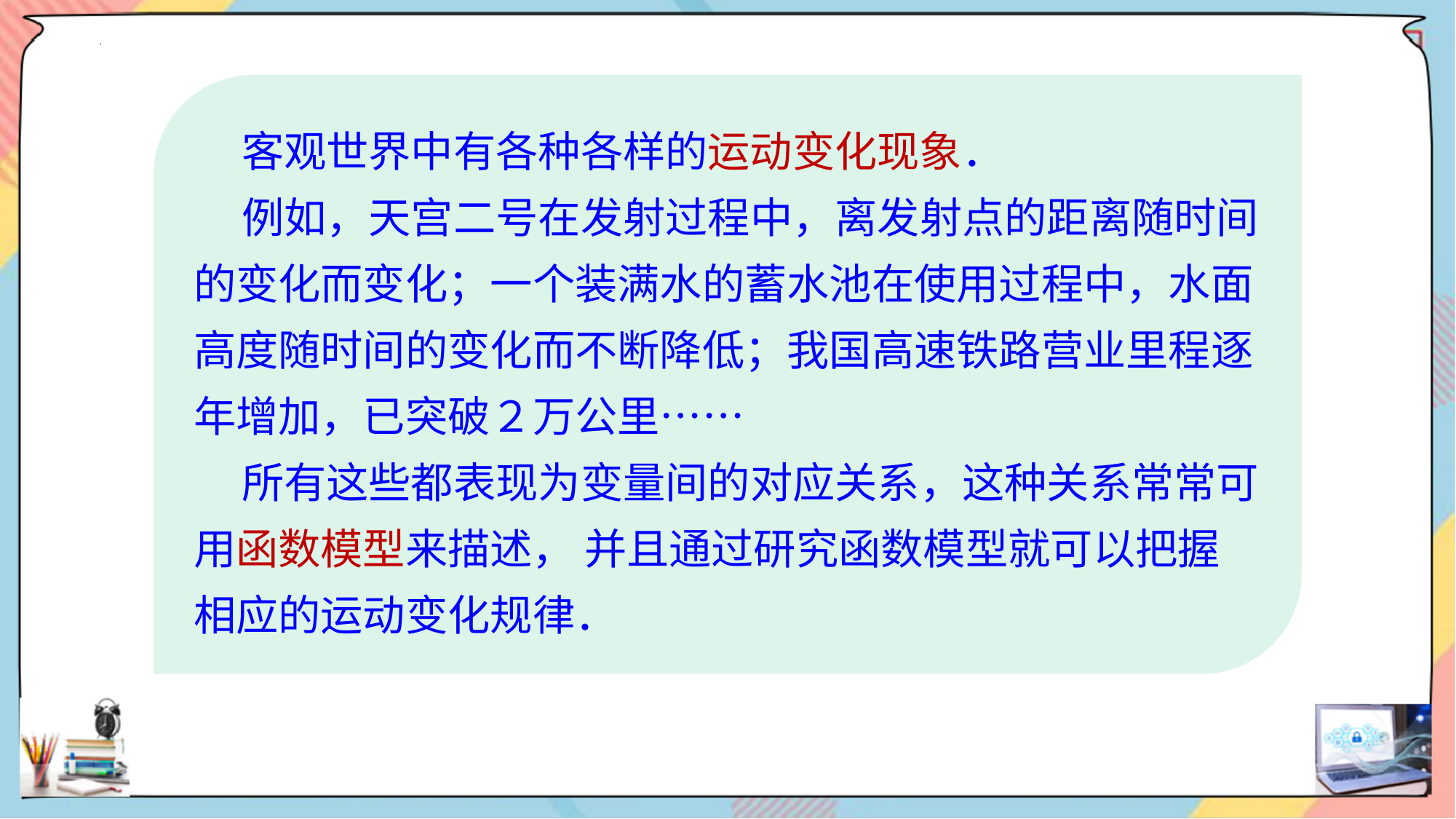

客观世界中有各种各样的运动变化现象．
    例如，天宫二号在发射过程中，离发射点的距离随时间的变化而变化；一个装满水的蓄水池在使用过程中，水面高度随时间的变化而不断降低；我国高速铁路营业里程逐年增加，已突破２万公里……
    所有这些都表现为变量间的对应关系，这种关系常常可用函数模型来描述， 并且通过研究函数模型就可以把握相应的运动变化规律．